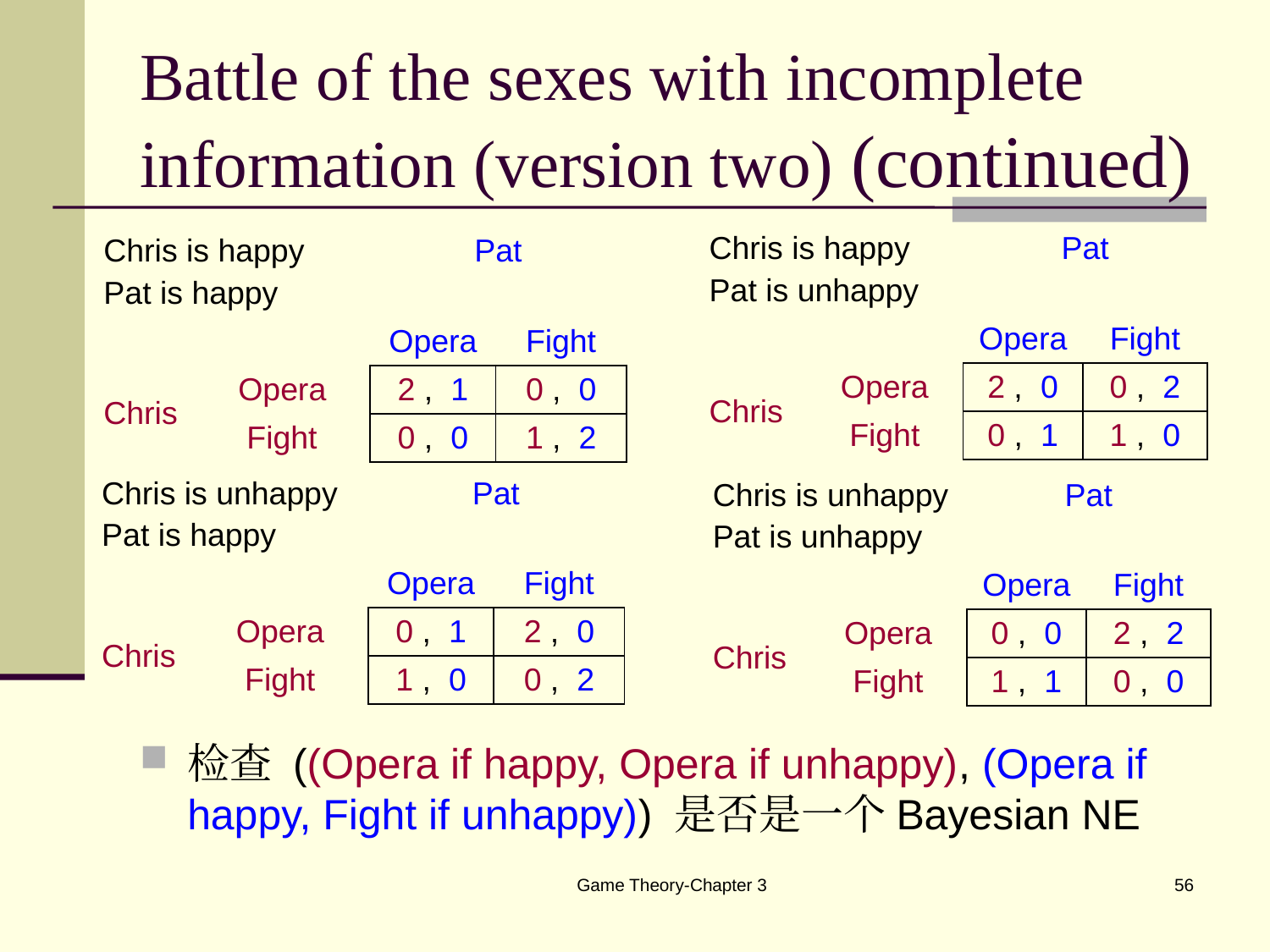

# Battle of the sexes with incomplete information (version two) (continued)
| Chris is happy Pat is unhappy |  | Pat |  |
| --- | --- | --- | --- |
|  |  | Opera | Fight |
| Chris | Opera | 2 , 0 | 0 , 2 |
|  | Fight | 0 , 1 | 1 , 0 |
| Chris is happy Pat is happy |  | Pat |  |
| --- | --- | --- | --- |
|  |  | Opera | Fight |
| Chris | Opera | 2 , 1 | 0 , 0 |
|  | Fight | 0 , 0 | 1 , 2 |
| Chris is unhappy Pat is happy |  | Pat |  |
| --- | --- | --- | --- |
|  |  | Opera | Fight |
| Chris | Opera | 0 , 1 | 2 , 0 |
|  | Fight | 1 , 0 | 0 , 2 |
| Chris is unhappy Pat is unhappy |  | Pat |  |
| --- | --- | --- | --- |
|  |  | Opera | Fight |
| Chris | Opera | 0 , 0 | 2 , 2 |
|  | Fight | 1 , 1 | 0 , 0 |

检查 ((Opera if happy, Opera if unhappy), (Opera if happy, Fight if unhappy)) 是否是一个Bayesian NE
Game Theory-Chapter 3
56